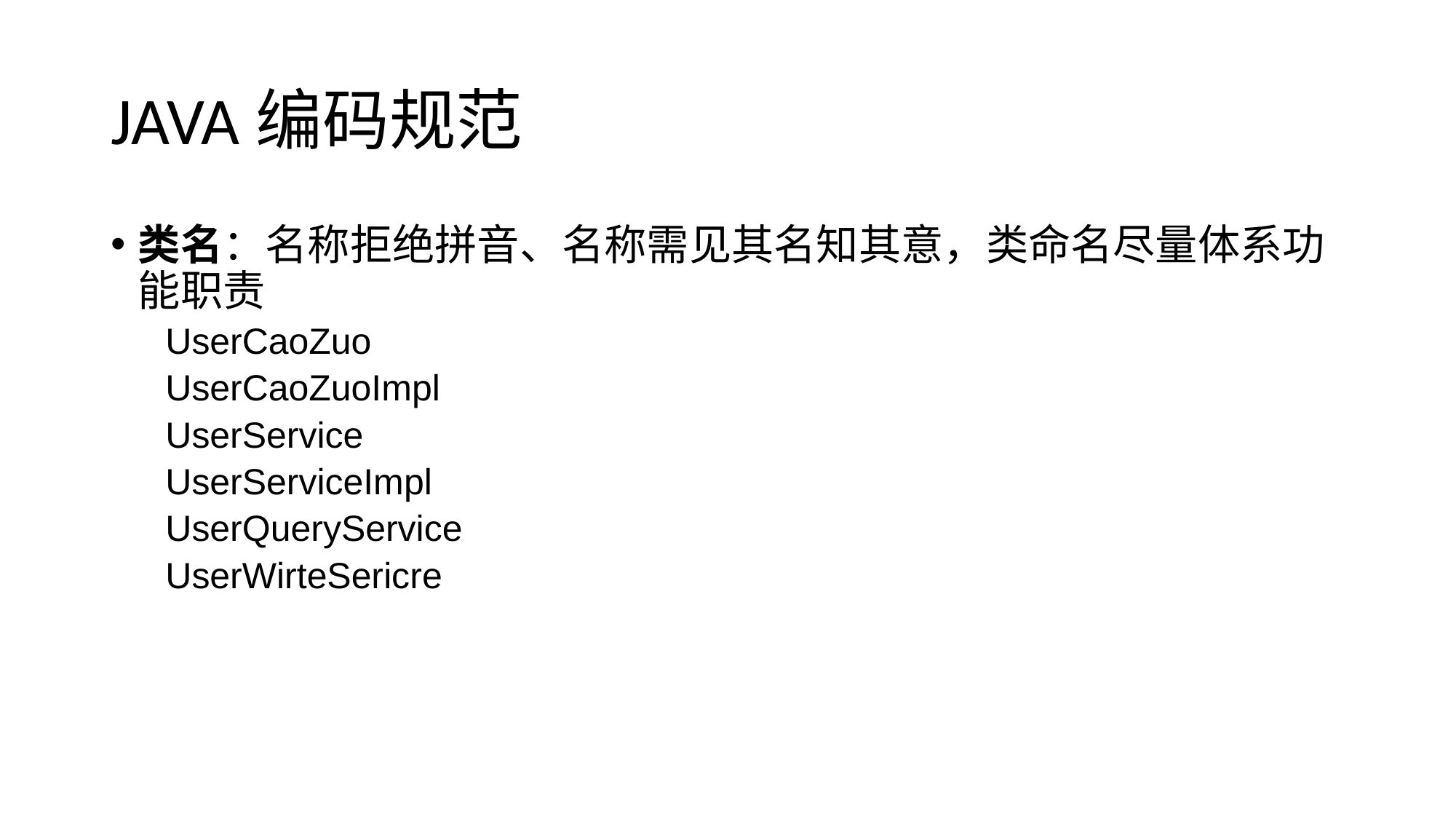

# JAVA编码规范
类名：名称拒绝拼音、名称需见其名知其意，类命名尽量体系功能职责
UserCaoZuo
UserCaoZuoImpl
UserService
UserServiceImpl
UserQueryService
UserWirteSericre